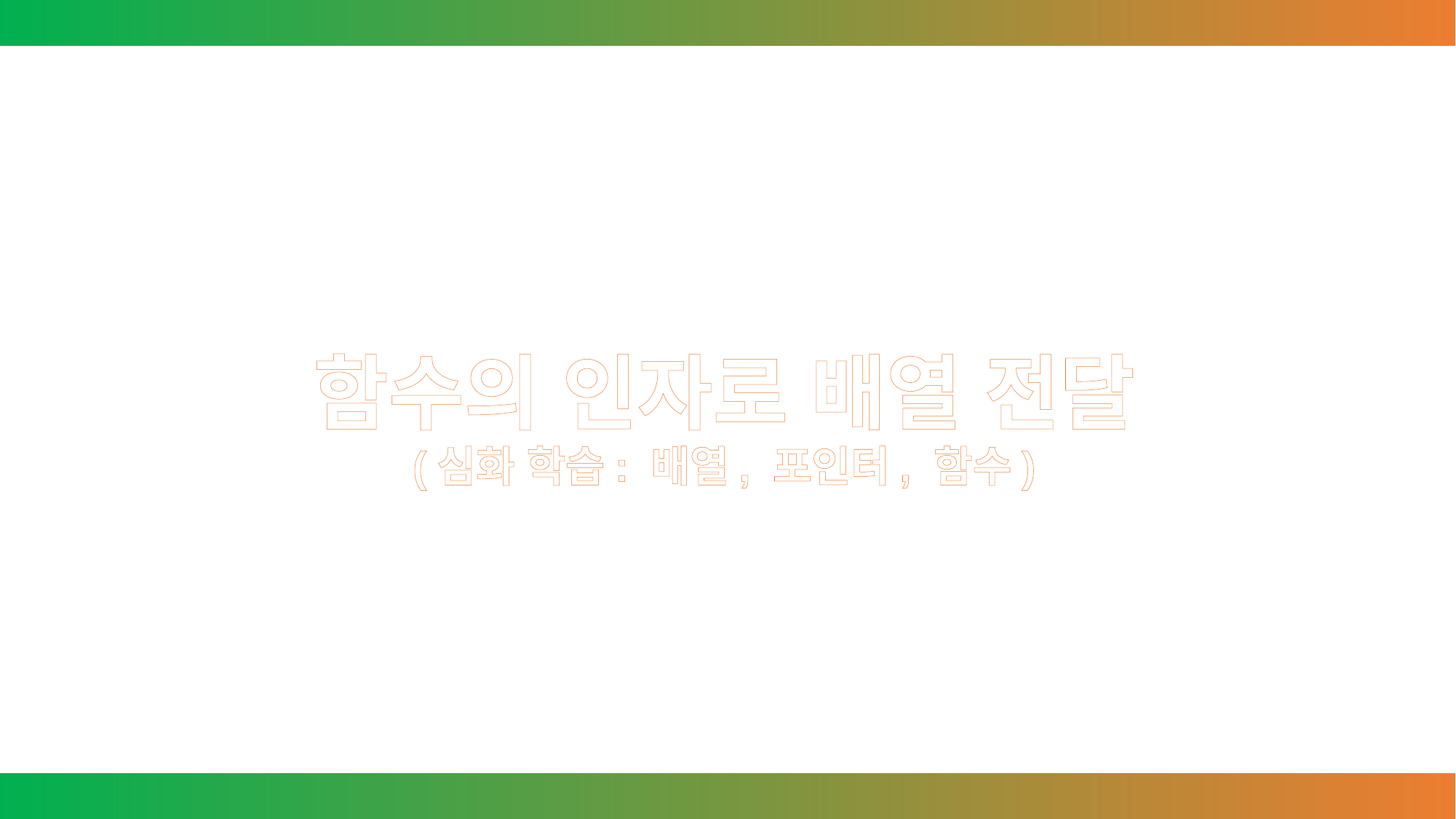

함수의 인자로 배열 전달
(심화 학습: 배열, 포인터, 함수)